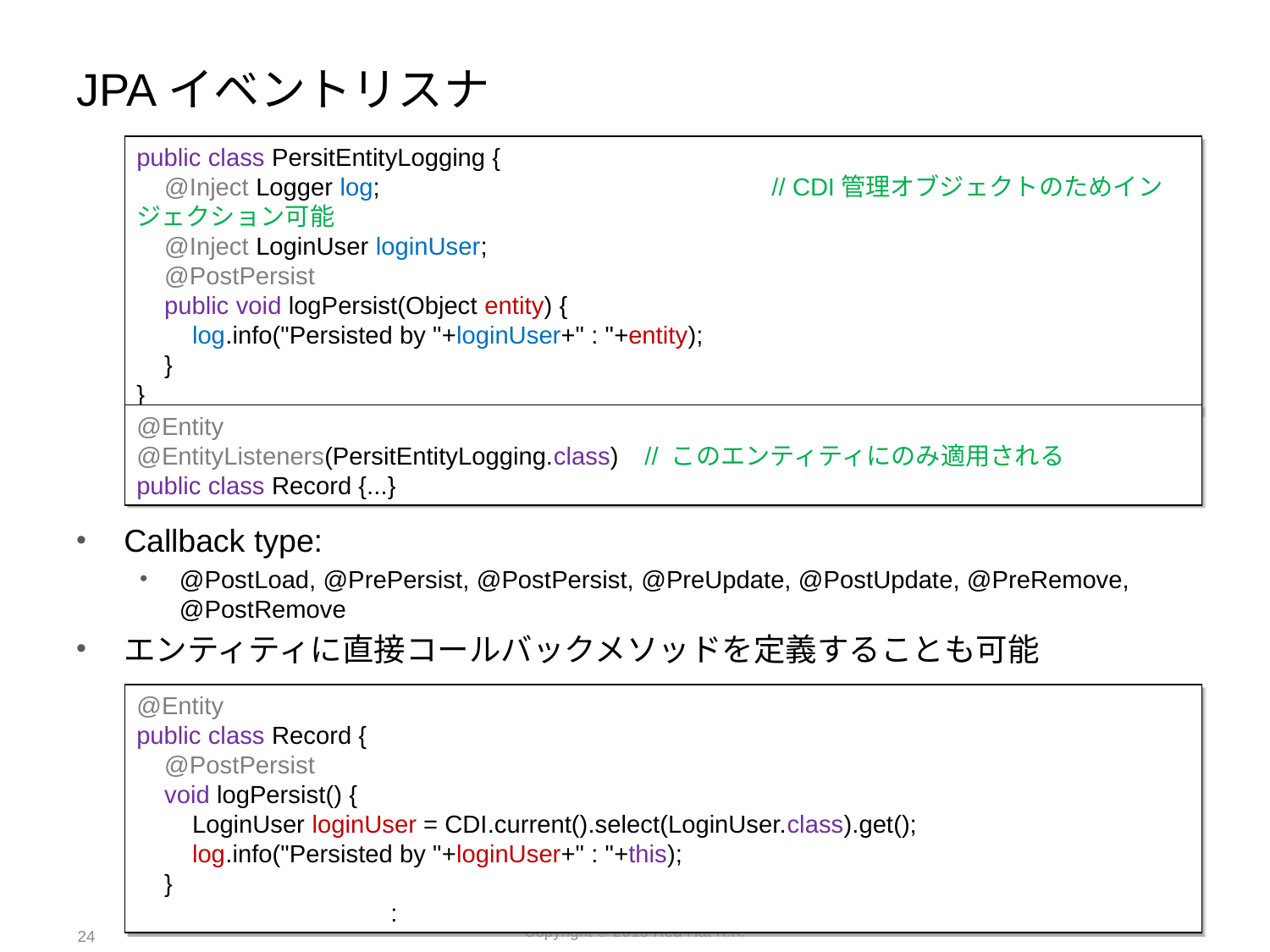

# JPAイベントリスナ
public class PersitEntityLogging {
    @Inject Logger log;				// CDI管理オブジェクトのためインジェクション可能
    @Inject LoginUser loginUser;
    @PostPersist
    public void logPersist(Object entity) {
        log.info("Persisted by "+loginUser+" : "+entity);
    }
}

Callback type:
@PostLoad, @PrePersist, @PostPersist, @PreUpdate, @PostUpdate, @PreRemove, @PostRemove
エンティティに直接コールバックメソッドを定義することも可能
@Entity
@EntityListeners(PersitEntityLogging.class)	// このエンティティにのみ適用される
public class Record {...}
@Entity
public class Record {
    @PostPersist
    void logPersist() {
        LoginUser loginUser = CDI.current().select(LoginUser.class).get();
        log.info("Persisted by "+loginUser+" : "+this);
    }
		:
24
Copyright © 2015 Red Hat K.K.